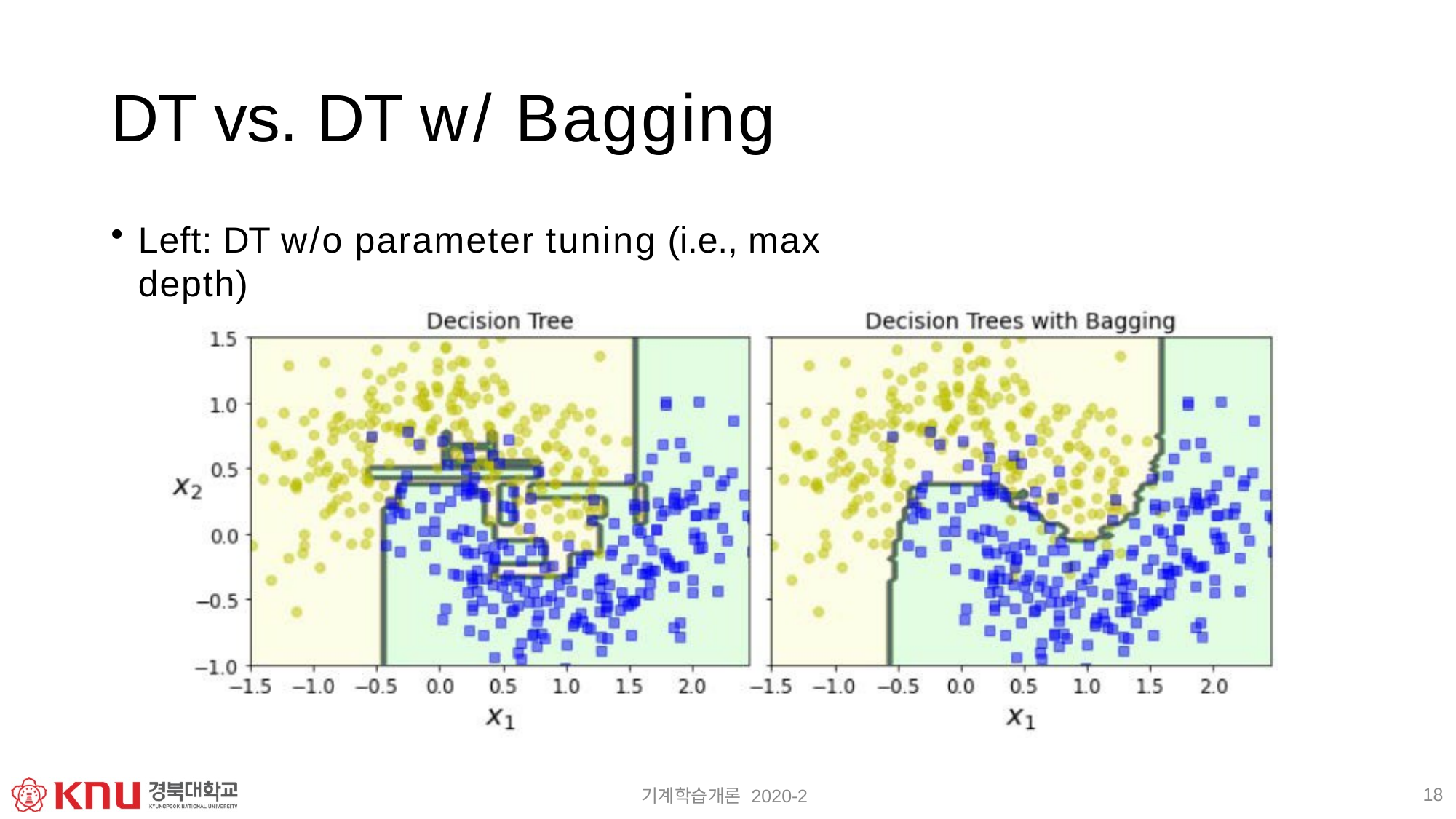

# DT vs. DT w/ Bagging
Left: DT w/o parameter tuning (i.e., max depth)

18
기계학습개론 2020-2